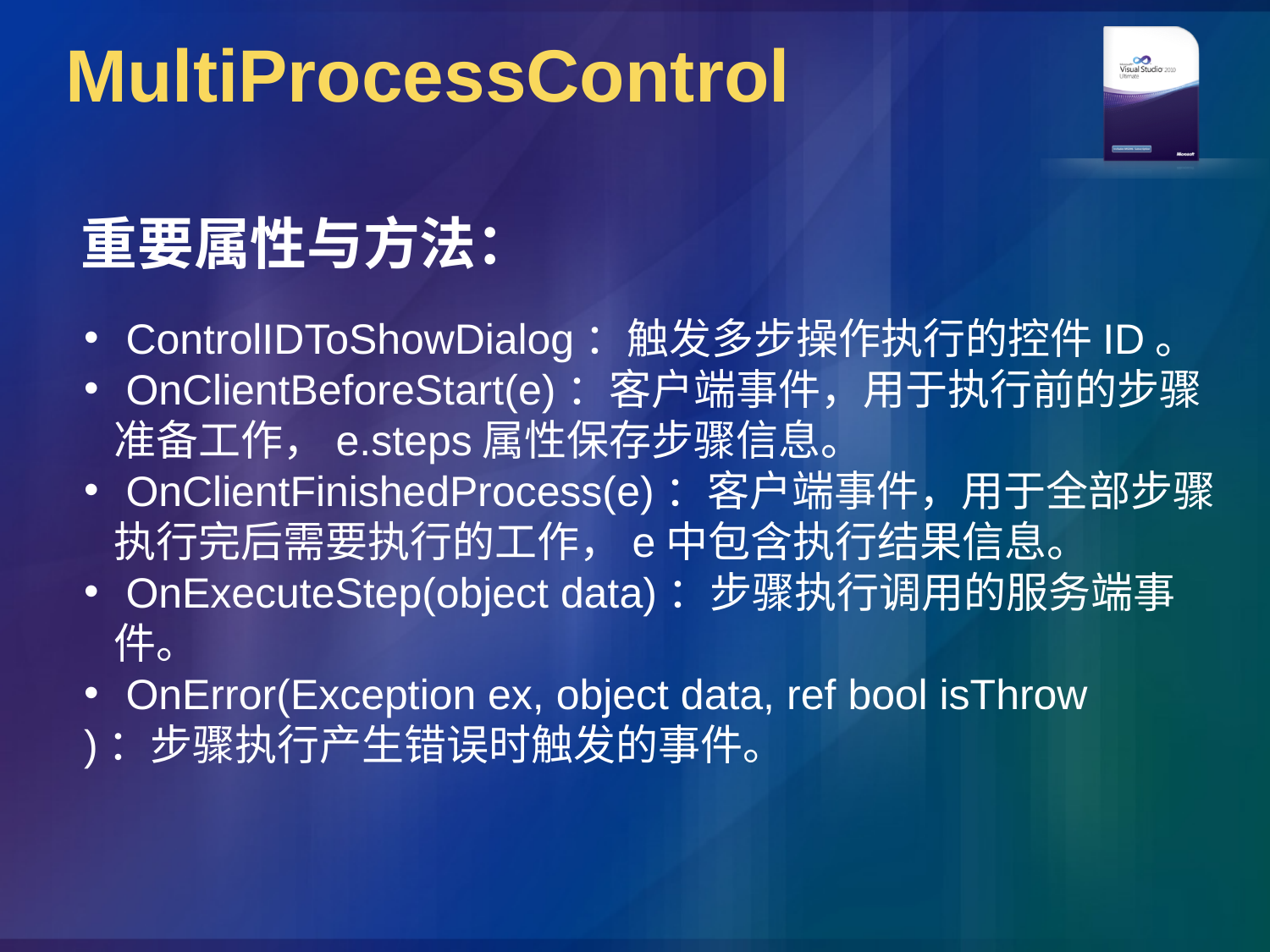

# MultiProcessControl
重要属性与方法：
 ControlIDToShowDialog：触发多步操作执行的控件ID。
 OnClientBeforeStart(e)：客户端事件，用于执行前的步骤准备工作，e.steps属性保存步骤信息。
 OnClientFinishedProcess(e)：客户端事件，用于全部步骤执行完后需要执行的工作，e中包含执行结果信息。
 OnExecuteStep(object data)：步骤执行调用的服务端事件。
 OnError(Exception ex, object data, ref bool isThrow
)：步骤执行产生错误时触发的事件。